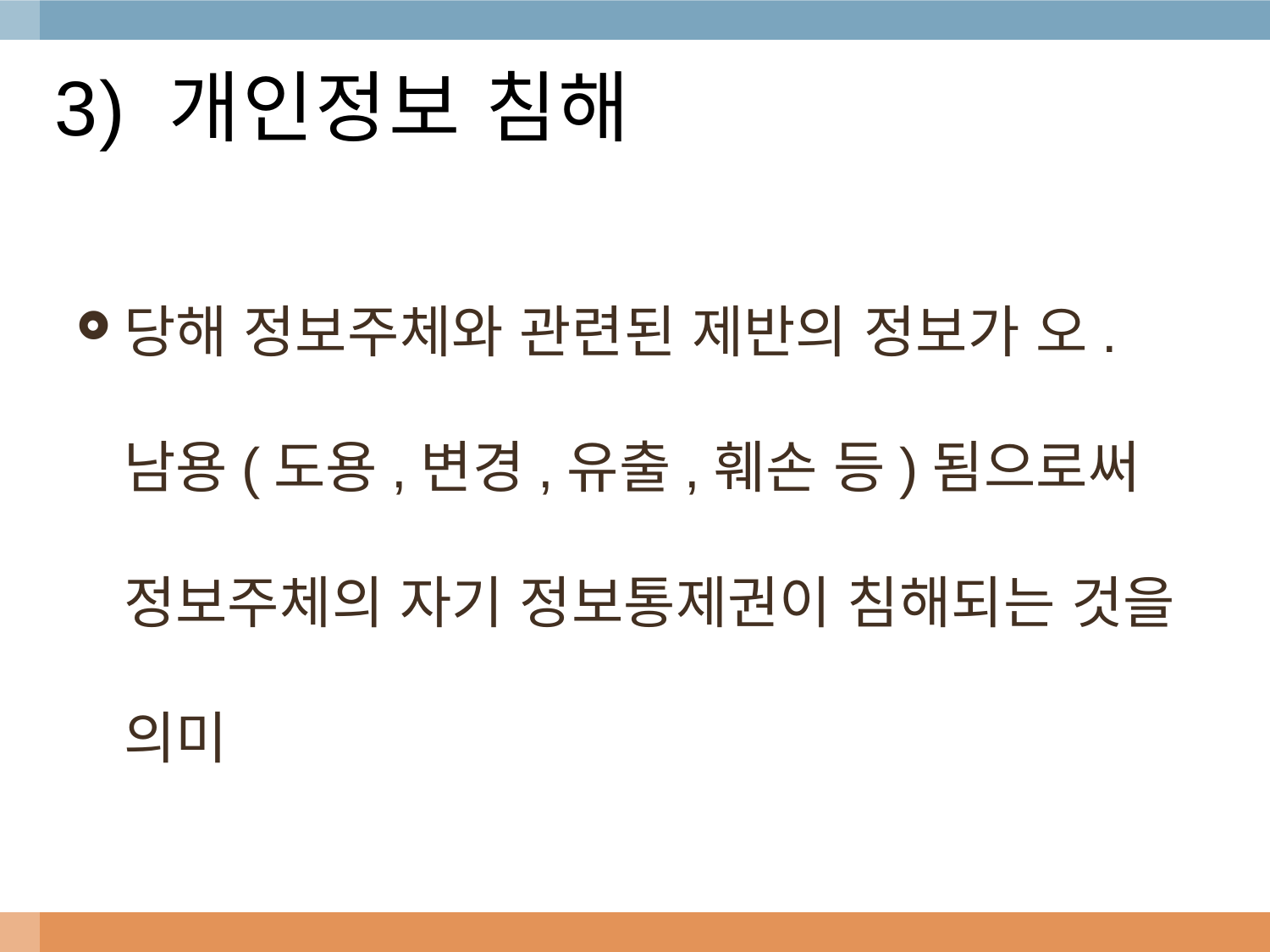

# 3) 개인정보 침해
당해 정보주체와 관련된 제반의 정보가 오.남용(도용,변경,유출,훼손 등)됨으로써 정보주체의 자기 정보통제권이 침해되는 것을 의미